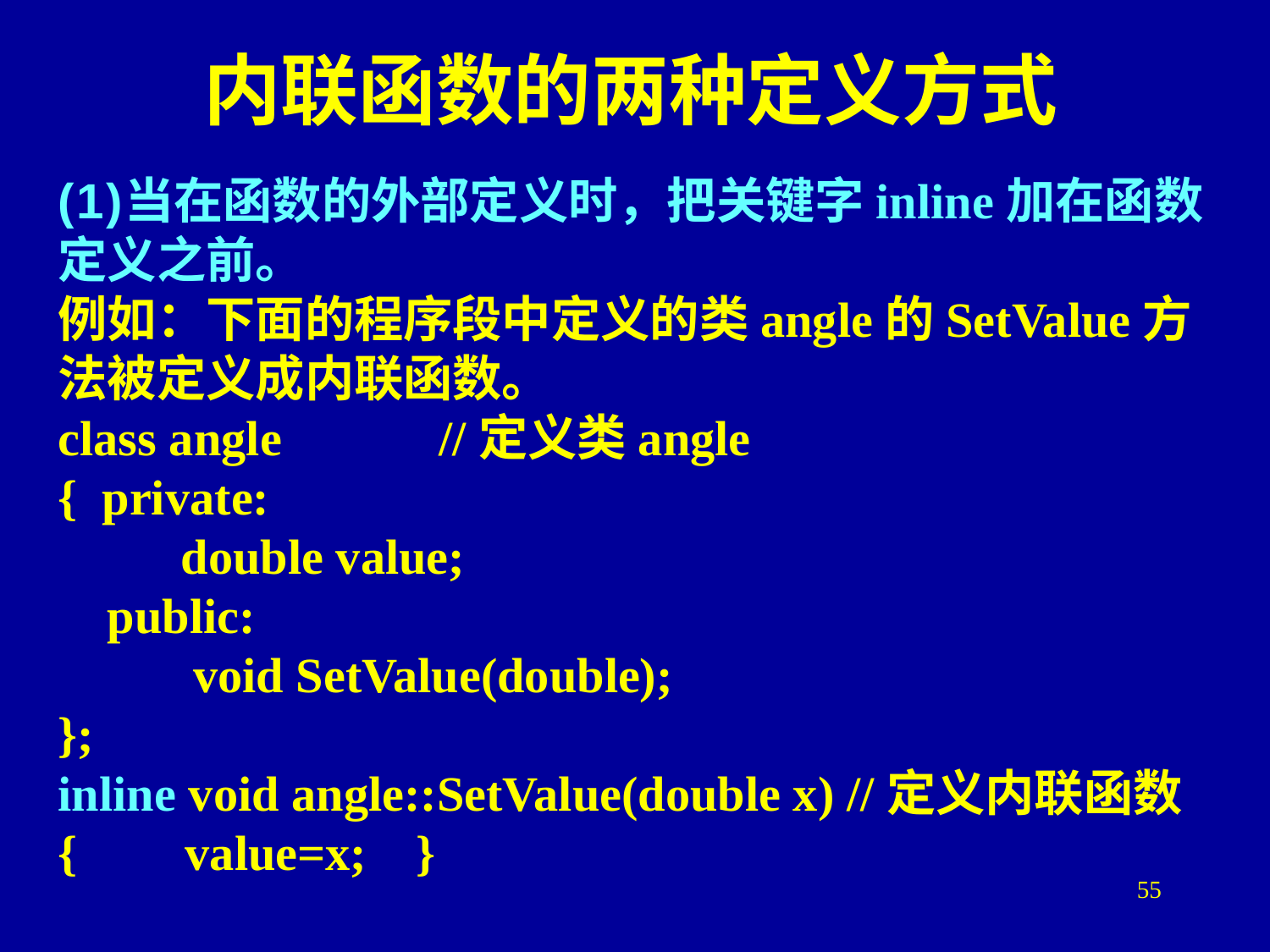

# 内联函数的两种定义方式
当在函数的外部定义时，把关键字inline加在函数定义之前。
例如：下面的程序段中定义的类angle的SetValue方法被定义成内联函数。
class angle		//定义类angle
{  private:
          double value;
    public:
           void SetValue(double);
};
inline void angle::SetValue(double x) //定义内联函数
{	value=x;    }

55